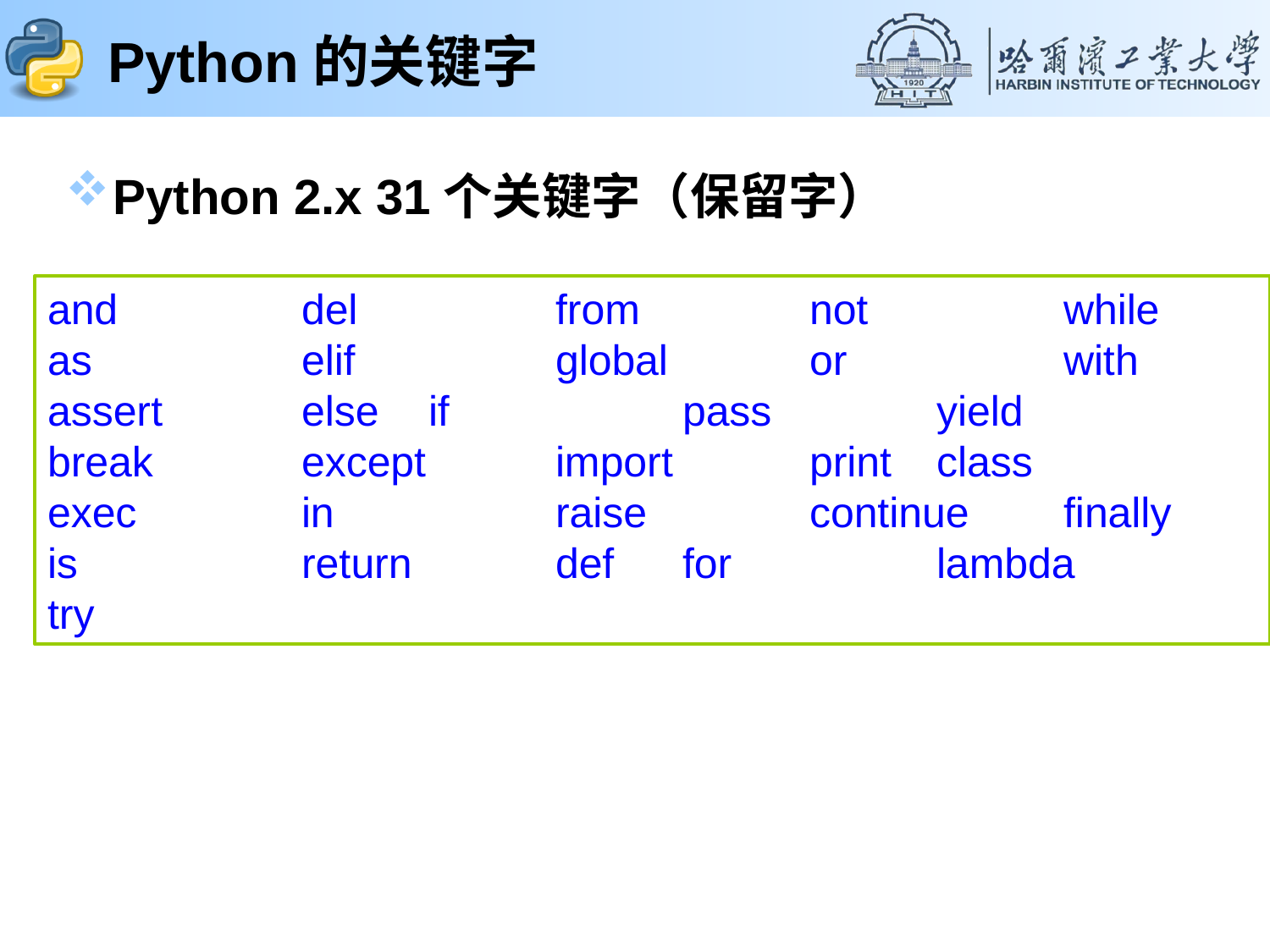

# Python的关键字
Python 2.x 31个关键字（保留字）
and		del		from		not		while
as		elif		global  	or		with
assert		else    	if      		pass    	yield
break   	except 	import  	print   	class
exec    	in      		raise   	continue 	finally
is      		return  	def     	for     		lambda
try